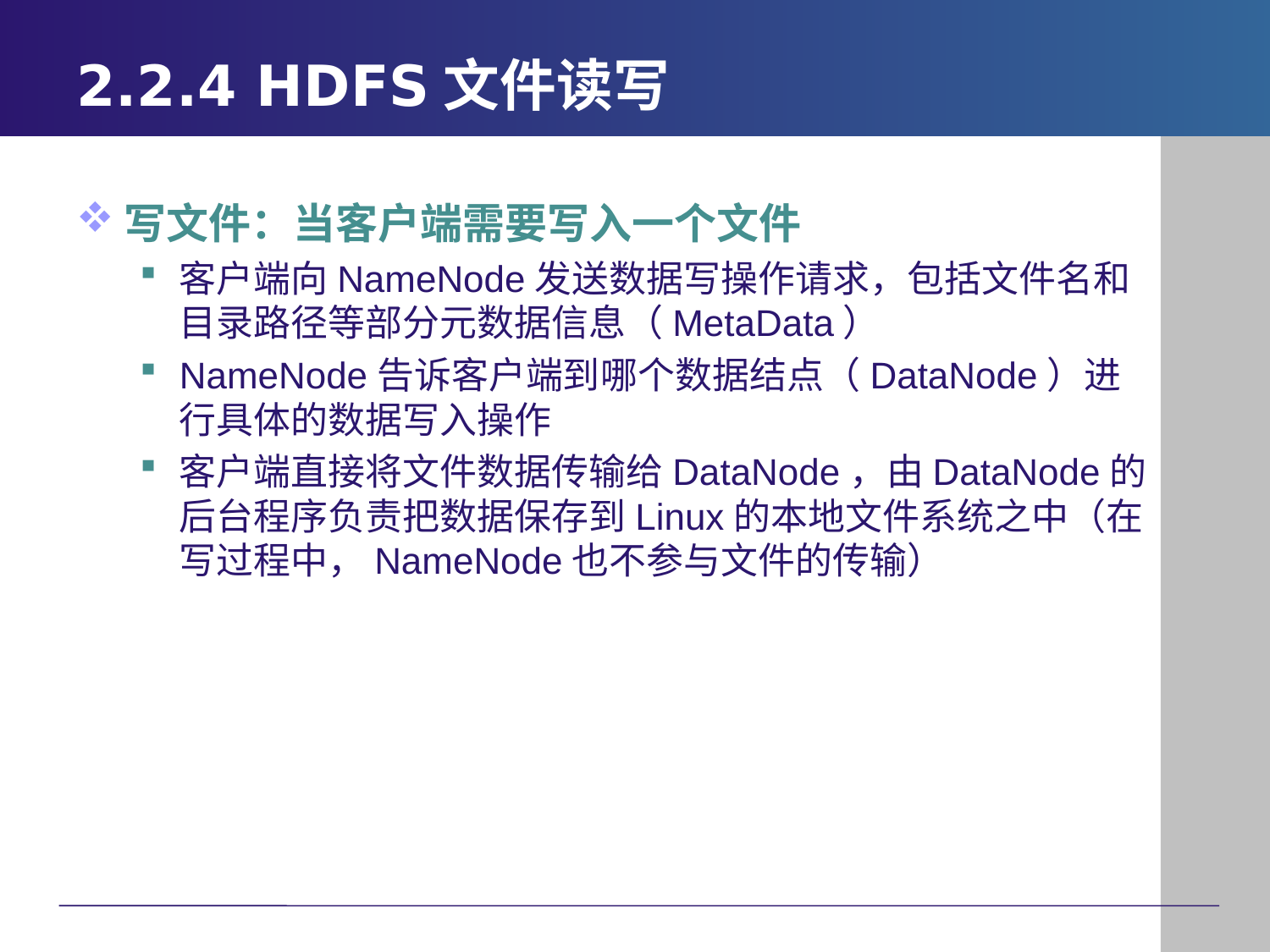

# 2.2.4 HDFS文件读写
写文件：当客户端需要写入一个文件
客户端向NameNode发送数据写操作请求，包括文件名和目录路径等部分元数据信息（MetaData）
NameNode告诉客户端到哪个数据结点（DataNode）进行具体的数据写入操作
客户端直接将文件数据传输给DataNode，由DataNode的后台程序负责把数据保存到Linux的本地文件系统之中（在写过程中，NameNode也不参与文件的传输）